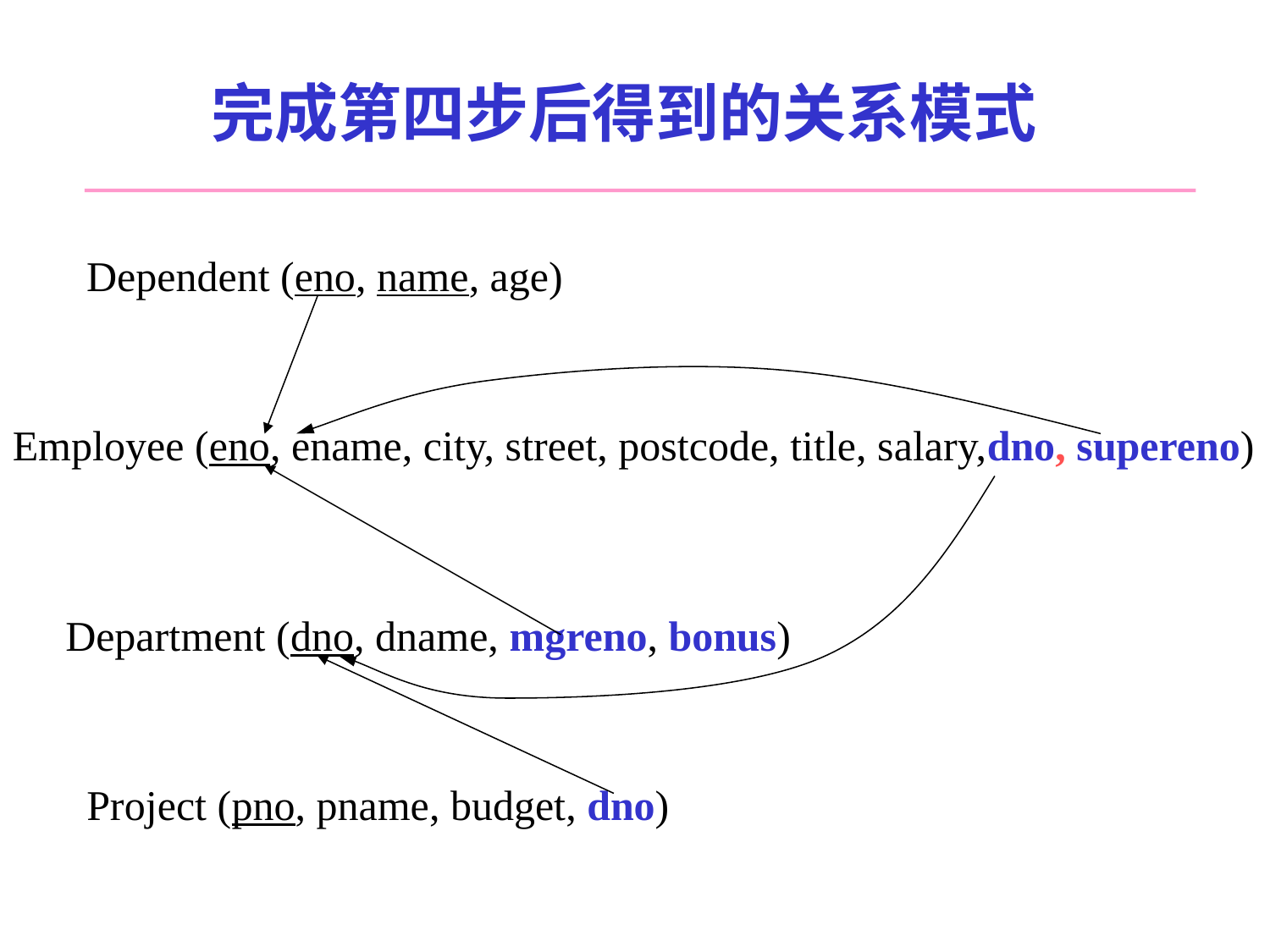

# 完成第四步后得到的关系模式
Dependent (eno, name, age)

Employee (eno, ename, city, street, postcode, title, salary,dno, supereno)

Department (dno, dname, mgreno, bonus)

Project (pno, pname, budget, dno)